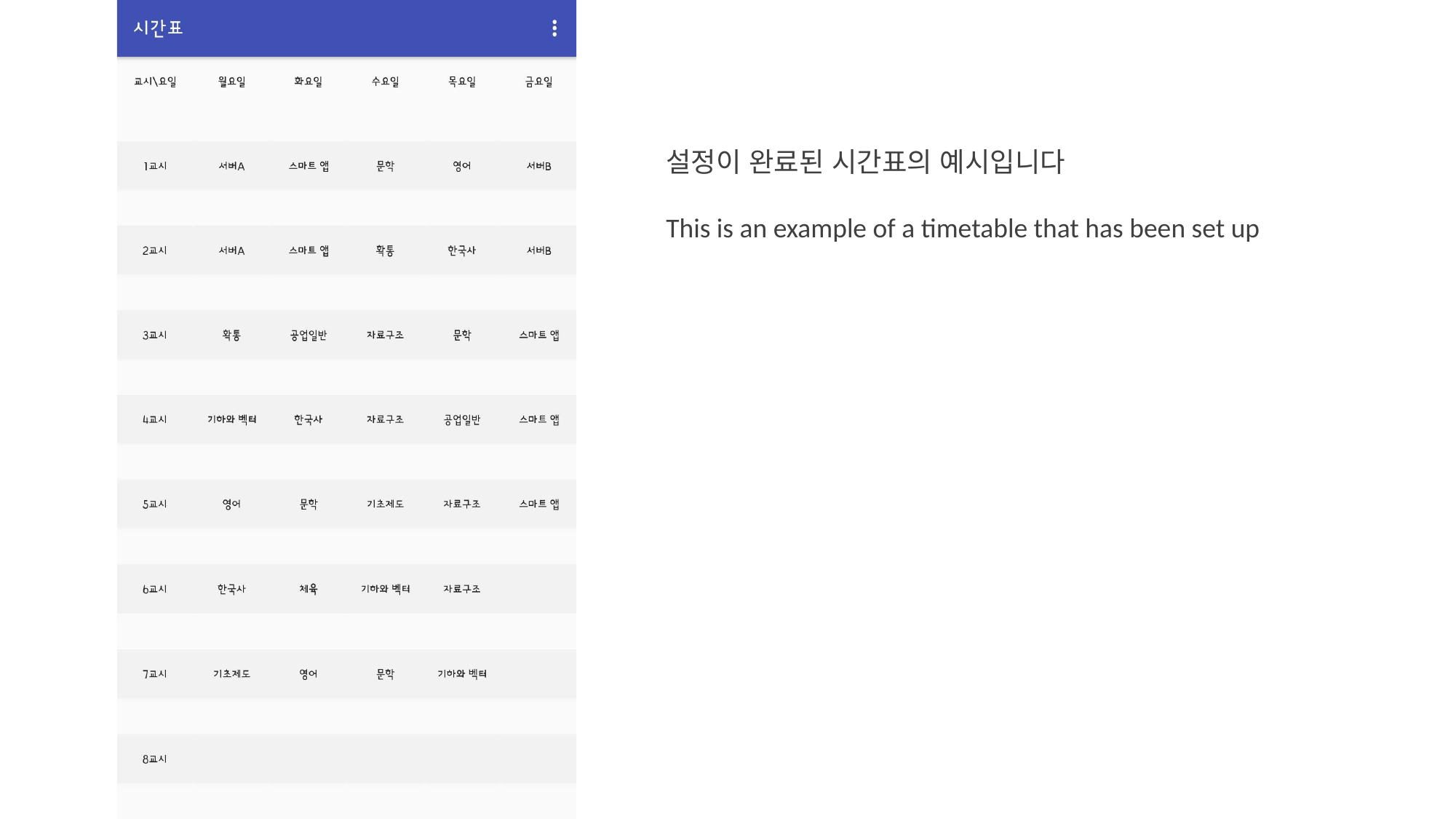

설정이 완료된 시간표의 예시입니다

This is an example of a timetable that has been set up